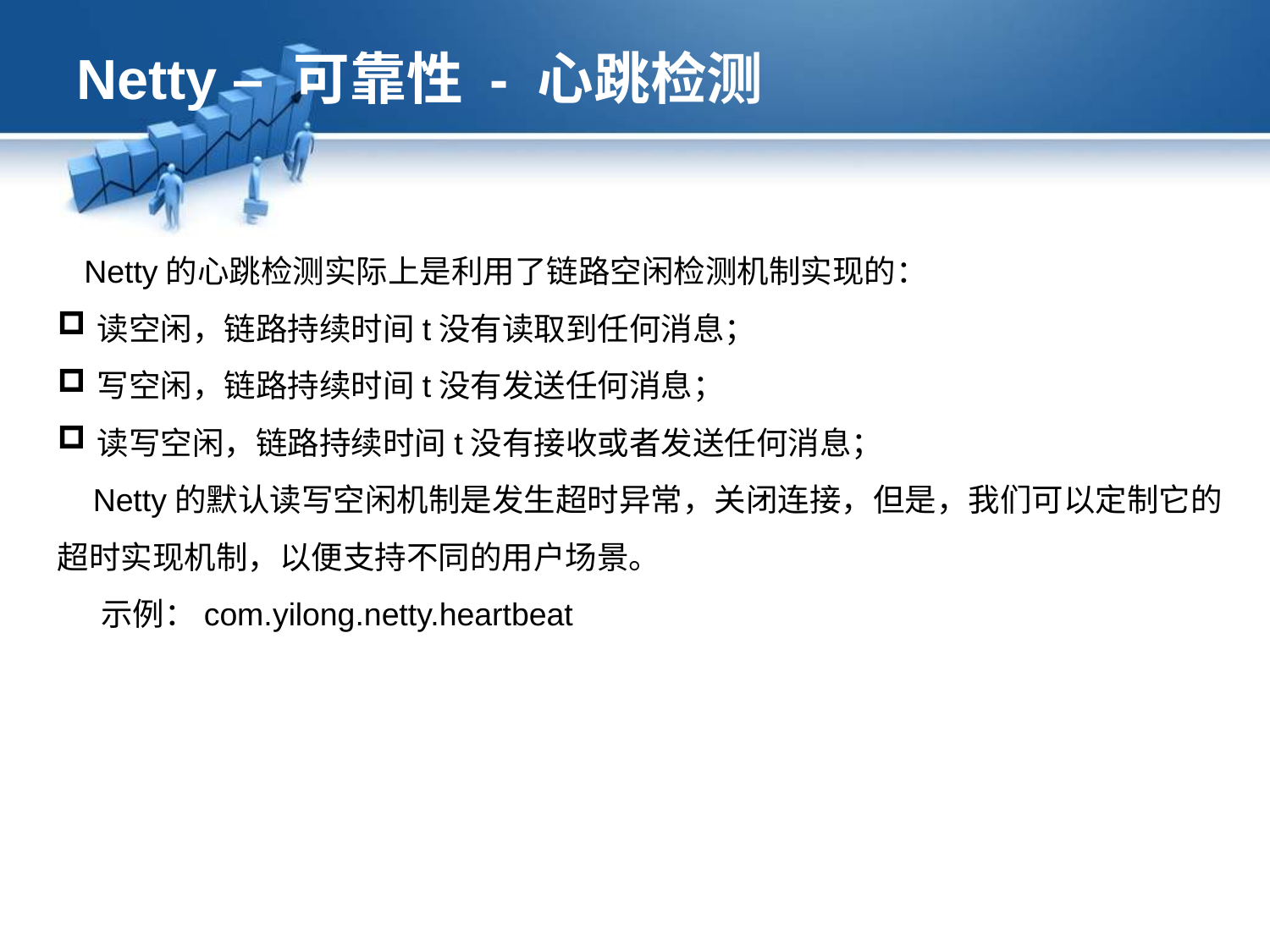

# Netty – 可靠性 - 心跳检测
   Netty的心跳检测实际上是利用了链路空闲检测机制实现的：
读空闲，链路持续时间t没有读取到任何消息；
写空闲，链路持续时间t没有发送任何消息；
读写空闲，链路持续时间t没有接收或者发送任何消息；
    Netty的默认读写空闲机制是发生超时异常，关闭连接，但是，我们可以定制它的超时实现机制，以便支持不同的用户场景。
     示例：com.yilong.netty.heartbeat